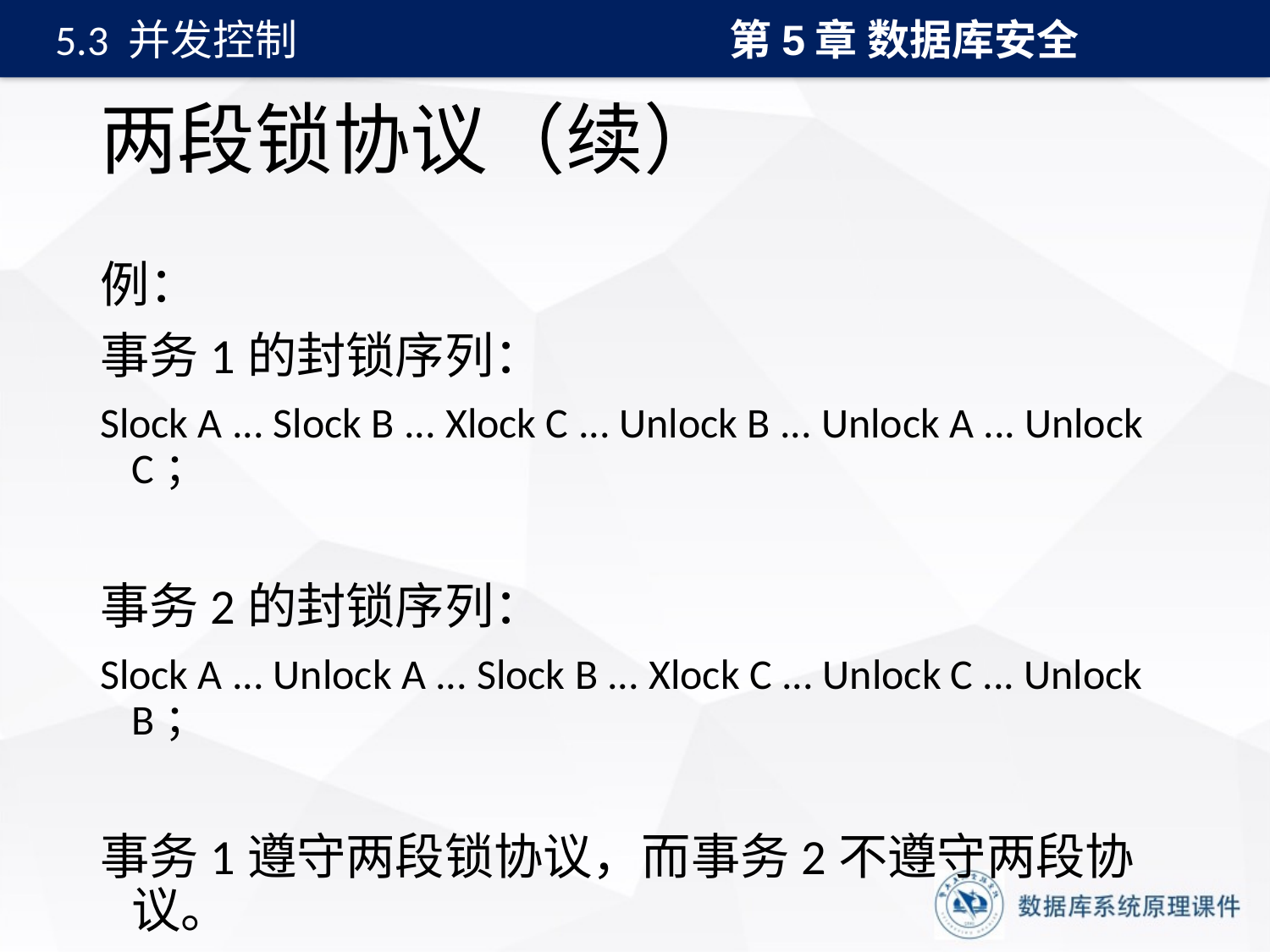

第5章 数据库安全
5.3 并发控制
# 两段锁协议（续）
例：
事务1的封锁序列：
Slock A ... Slock B ... Xlock C ... Unlock B ... Unlock A ... Unlock C；

事务2的封锁序列：
Slock A ... Unlock A ... Slock B ... Xlock C ... Unlock C ... Unlock B；

事务1遵守两段锁协议，而事务2不遵守两段协议。